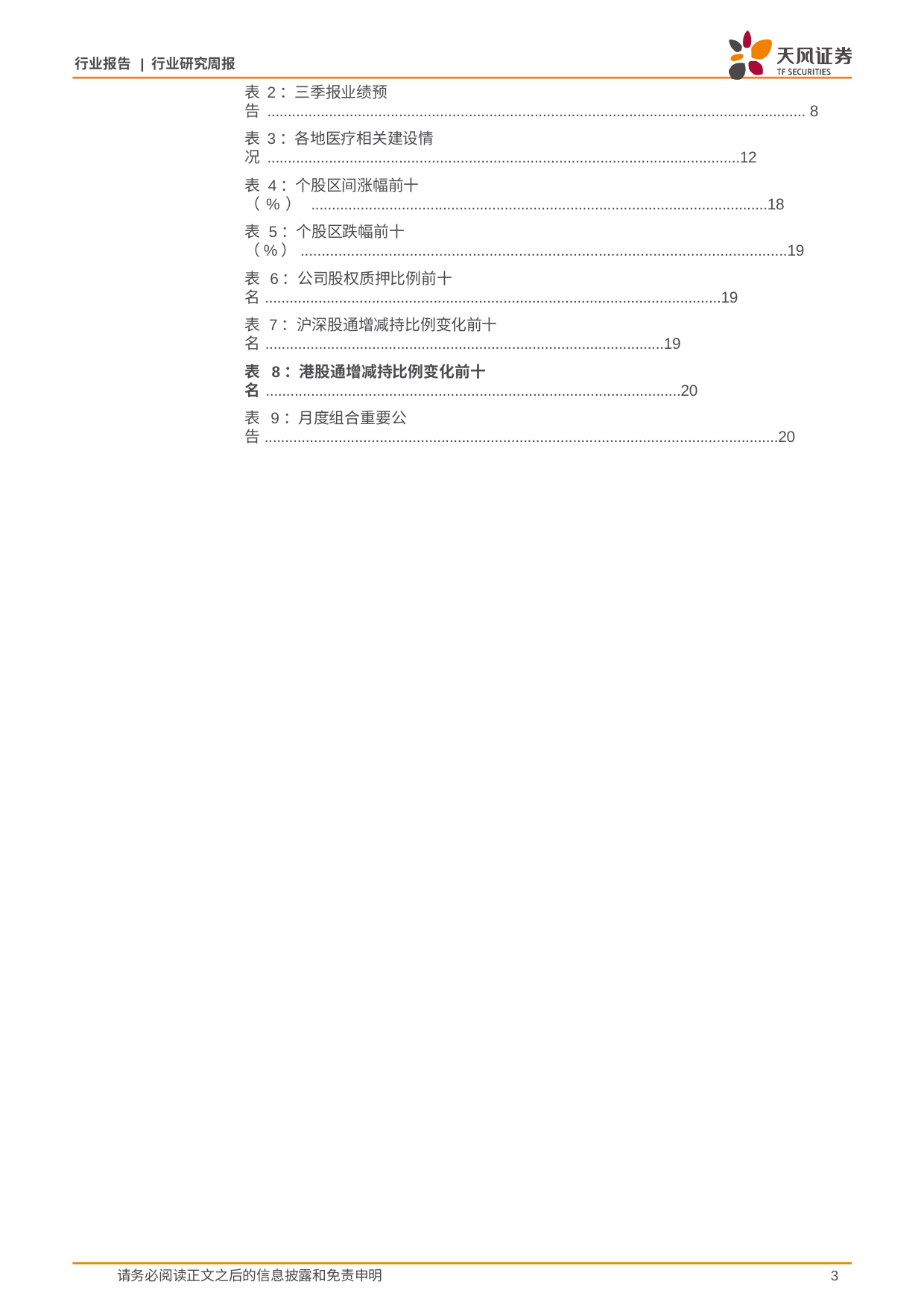

行业报告 | 行业研究周报

表 2：三季报业绩预告 ................................................................................................................................... 8
表 3：各地医疗相关建设情况 ...................................................................................................................12
表 4：个股区间涨幅前十（%） ...............................................................................................................18
表 5：个股区跌幅前十（%）....................................................................................................................19
表 6：公司股权质押比例前十名...............................................................................................................19
表 7：沪深股通增减持比例变化前十名.................................................................................................19
表  8：港股通增减持比例变化前十名.....................................................................................................20
表 9：月度组合重要公告.............................................................................................................................20

请务必阅读正文之后的信息披露和免责申明
3